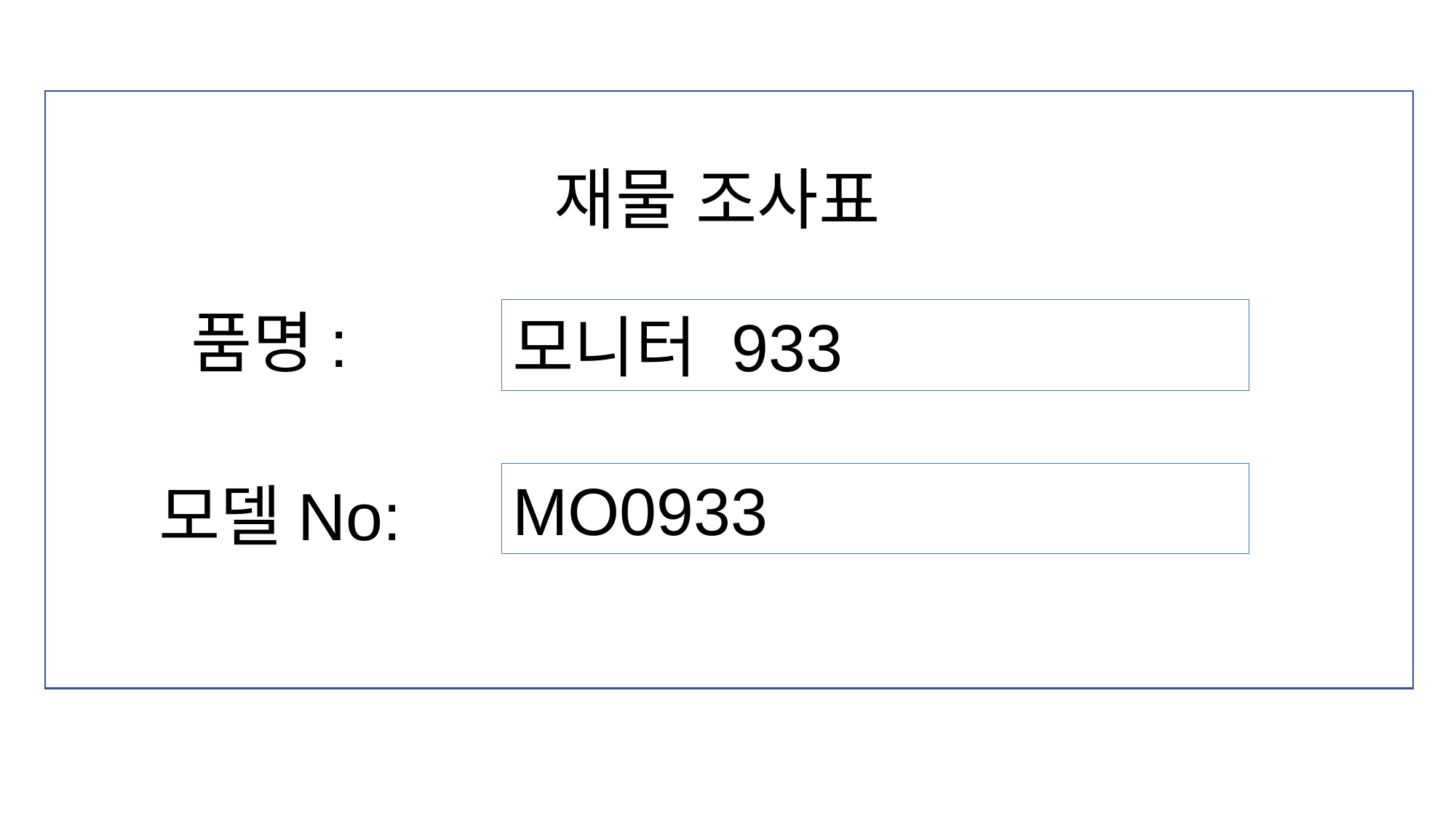

재물 조사표
품명:
모니터 933
MO0933
모델No: